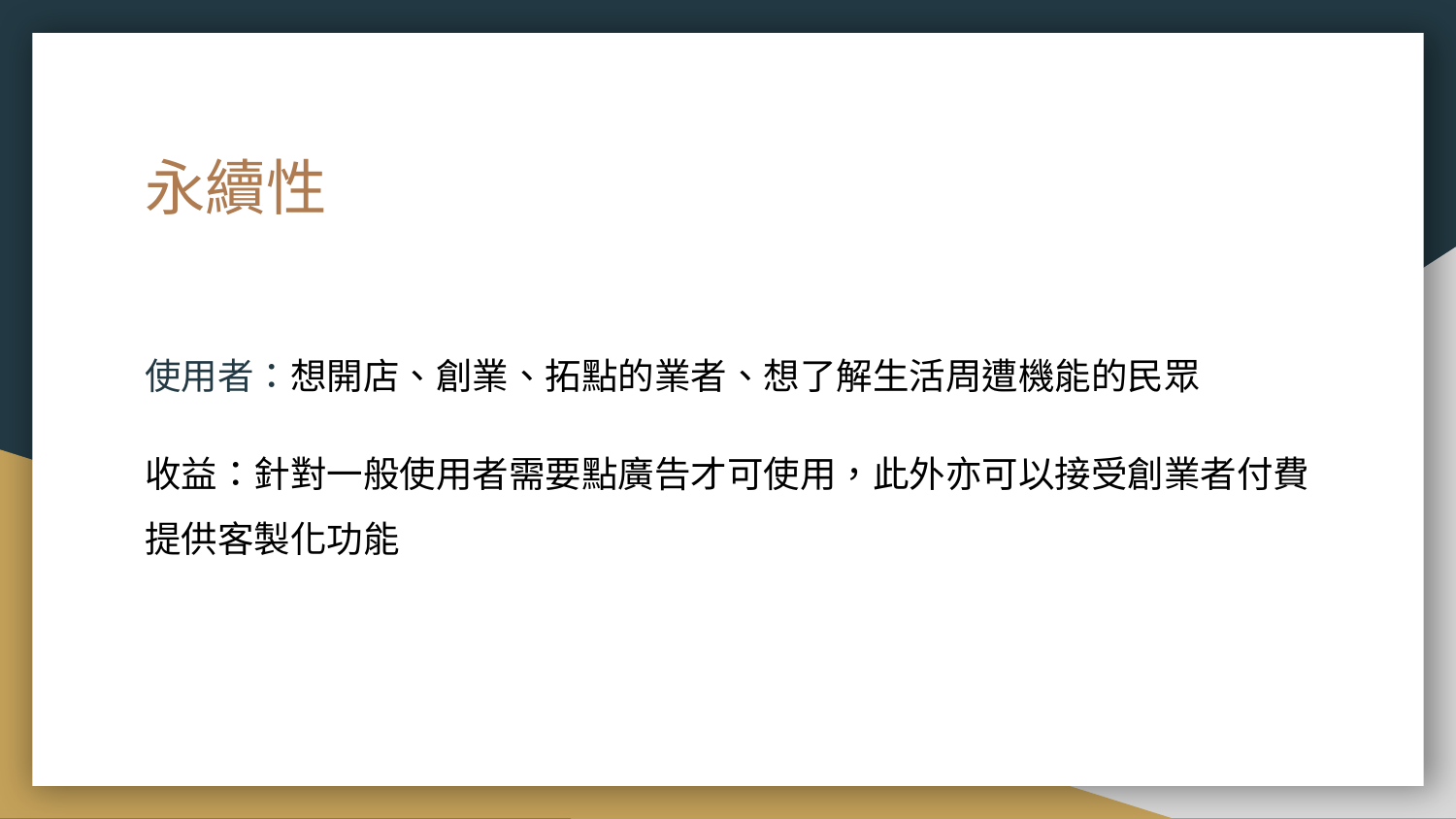

# 永續性
使用者：想開店、創業、拓點的業者、想了解生活周遭機能的民眾
收益：針對一般使用者需要點廣告才可使用，此外亦可以接受創業者付費提供客製化功能